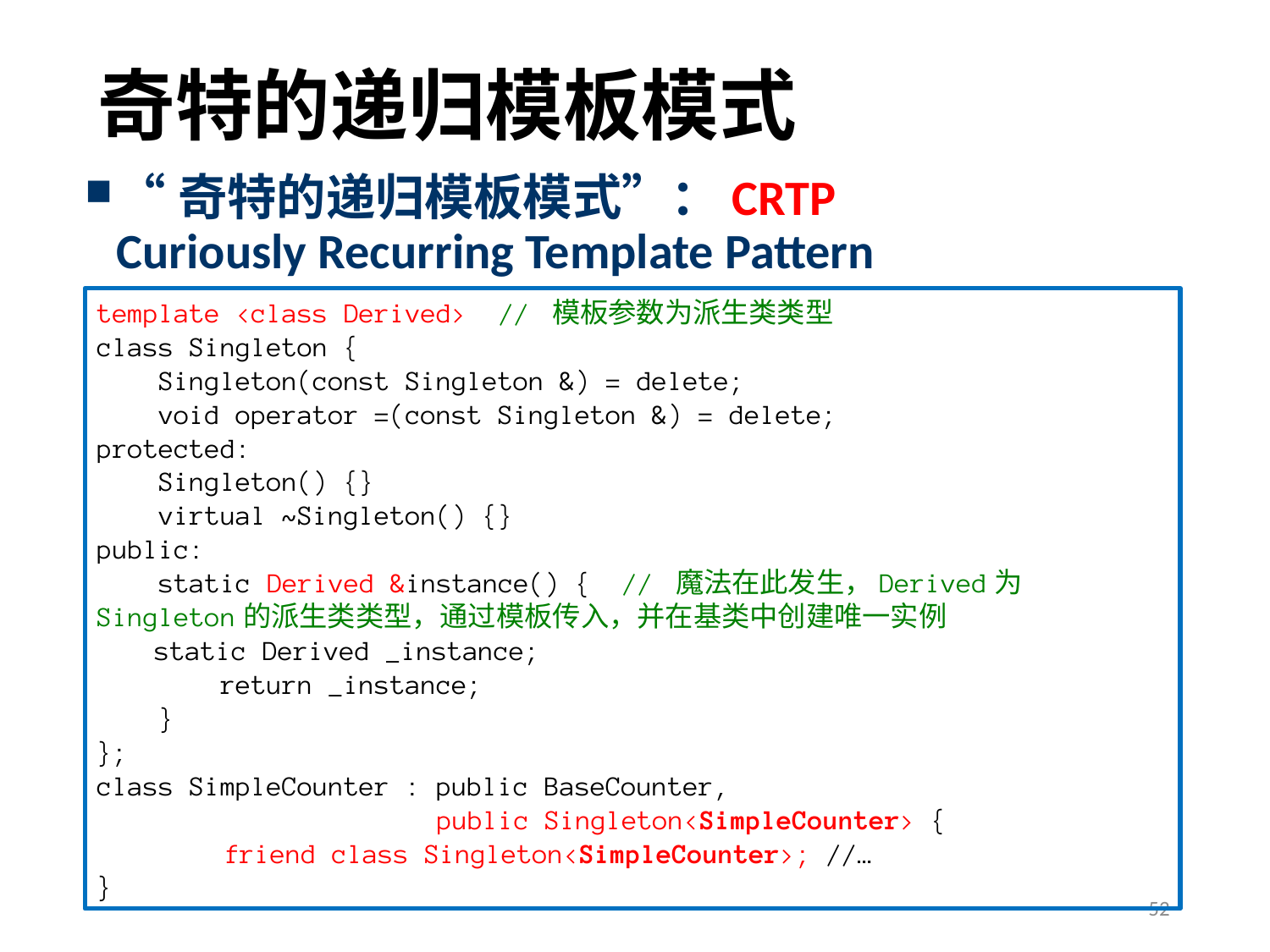

# 奇特的递归模板模式
“奇特的递归模板模式”：CRTP
Curiously Recurring Template Pattern
template <class Derived>  // 模板参数为派生类类型
class Singleton {
    Singleton(const Singleton &) = delete;
    void operator =(const Singleton &) = delete;
protected:
    Singleton() {}
    virtual ~Singleton() {}
public:
    static Derived &instance() {  // 魔法在此发生，Derived为Singleton的派生类类型，通过模板传入，并在基类中创建唯一实例
        static Derived _instance;
        return _instance;
    }
};
class SimpleCounter : public BaseCounter,
                      public Singleton<SimpleCounter> {
	friend class Singleton<SimpleCounter>; //…
}
52